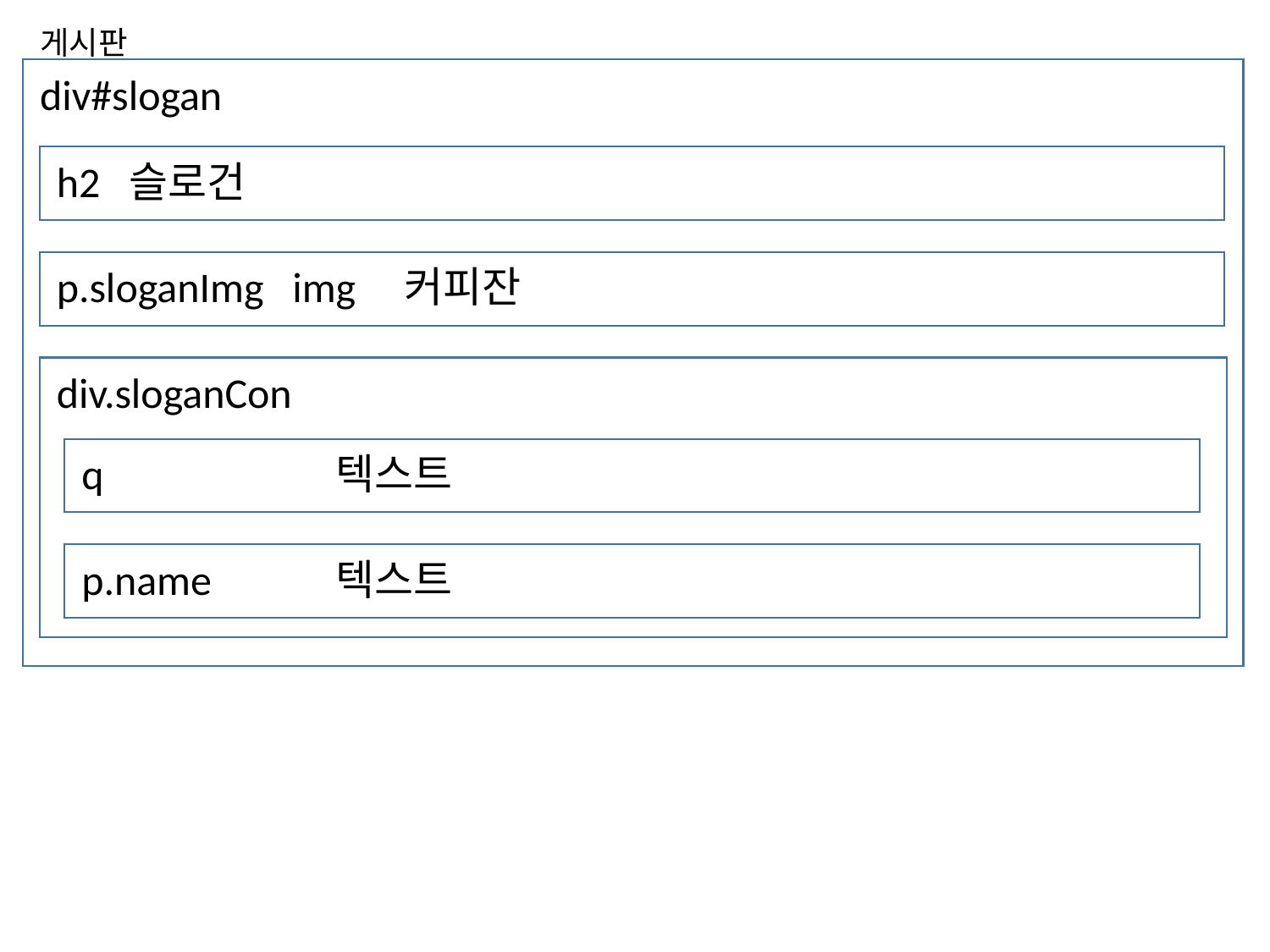

게시판
div#slogan
h2  슬로건
p.sloganImg   img    커피잔
div.sloganCon
q		텍스트
p.name	텍스트